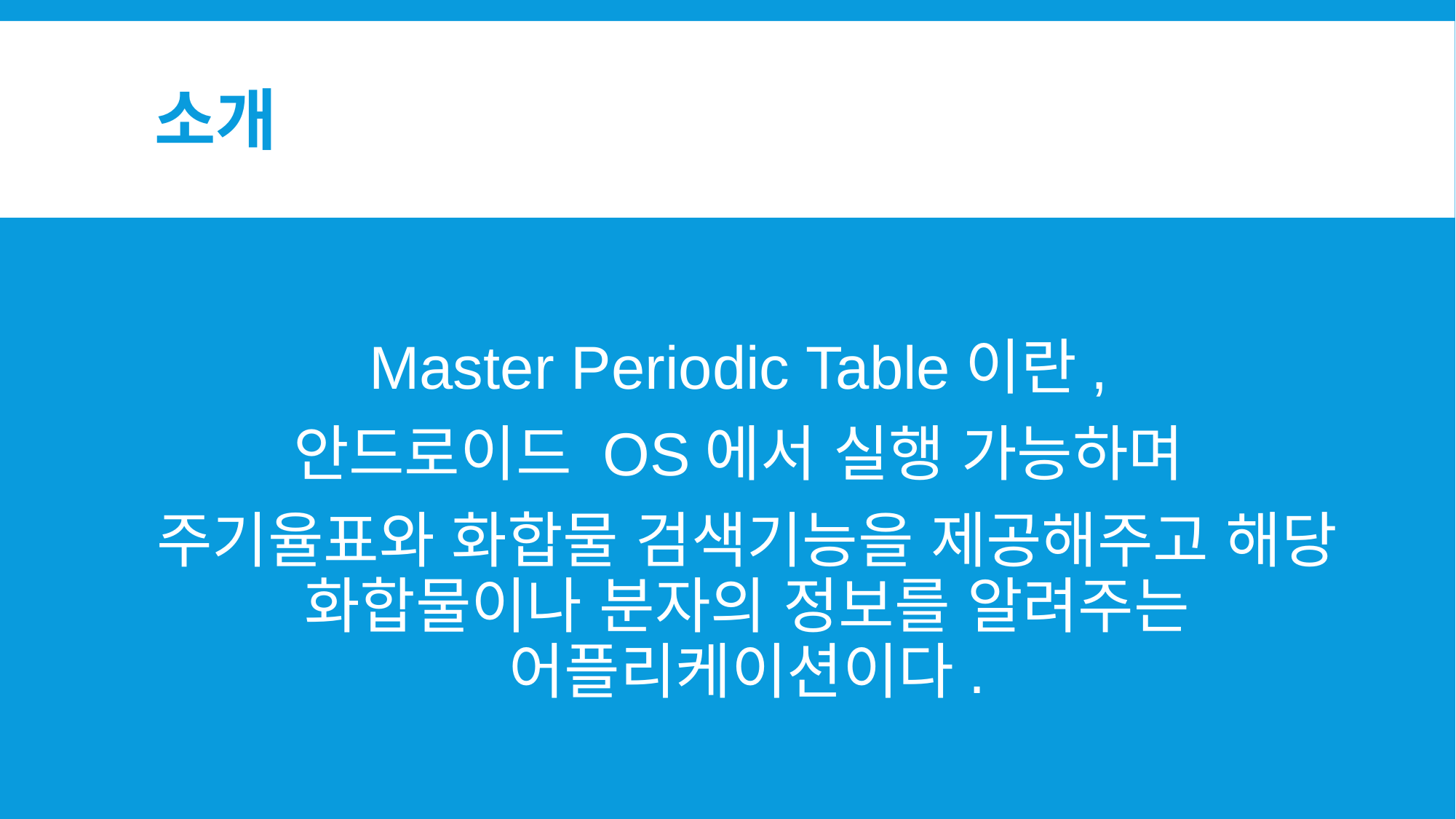

# 소개
Master Periodic Table이란,
안드로이드 OS에서 실행 가능하며
주기율표와 화합물 검색기능을 제공해주고 해당 화합물이나 분자의 정보를 알려주는 어플리케이션이다.